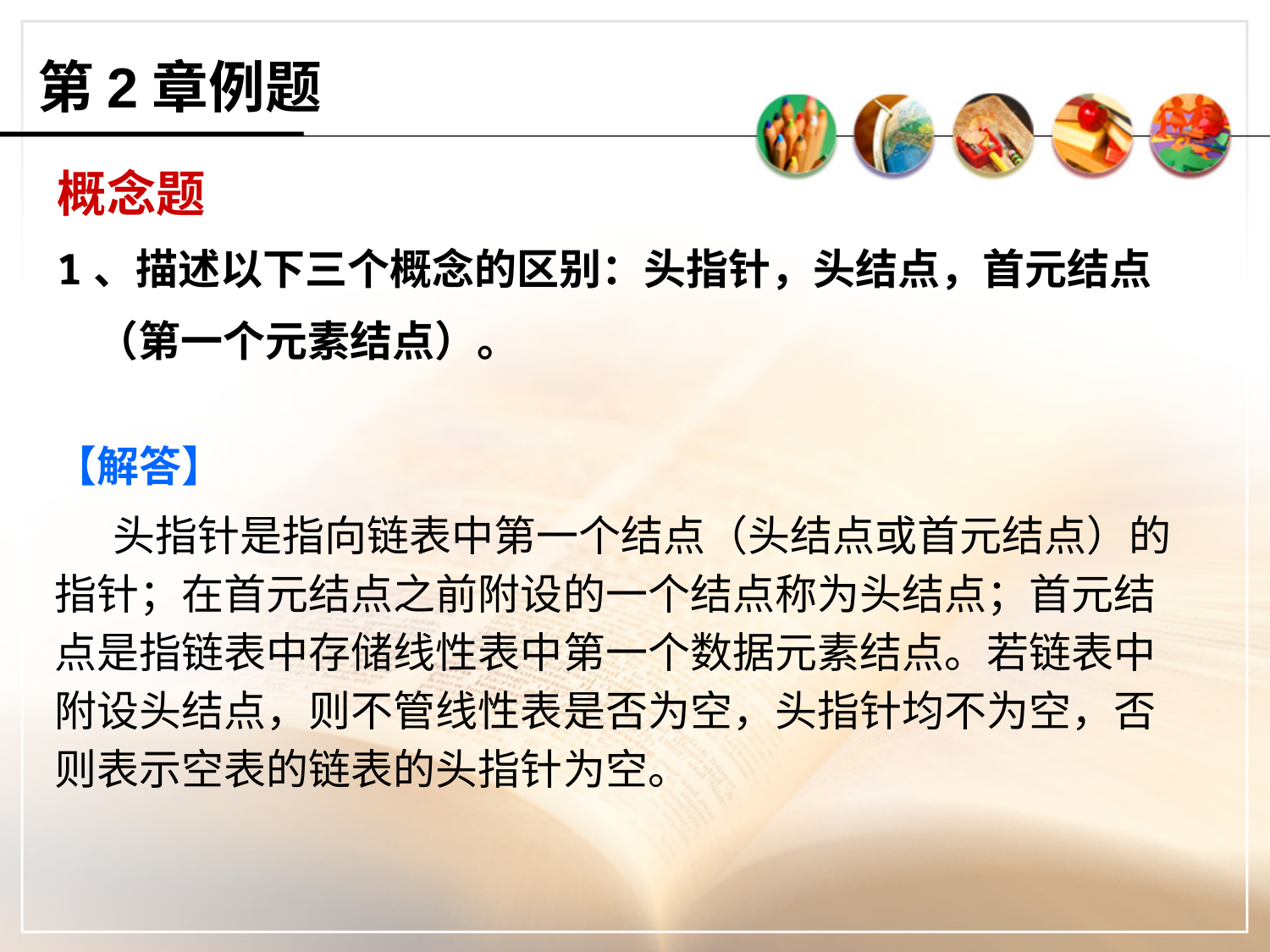

第2章例题
概念题
1、描述以下三个概念的区别：头指针，头结点，首元结点
   （第一个元素结点）。
【解答】
     头指针是指向链表中第一个结点（头结点或首元结点）的指针；在首元结点之前附设的一个结点称为头结点；首元结点是指链表中存储线性表中第一个数据元素结点。若链表中附设头结点，则不管线性表是否为空，头指针均不为空，否则表示空表的链表的头指针为空。